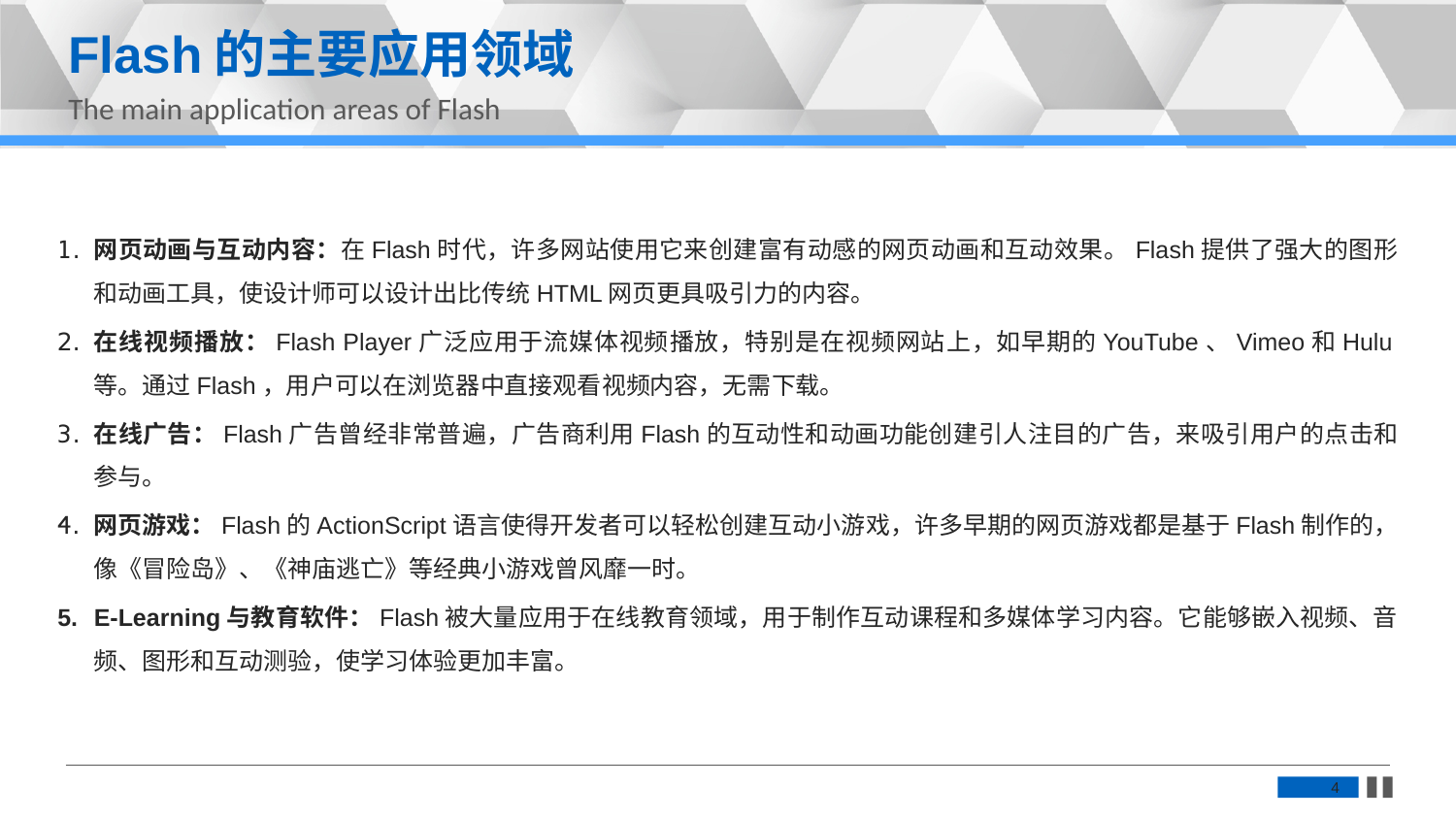

Flash的主要应用领域
The main application areas of Flash
网页动画与互动内容：在Flash时代，许多网站使用它来创建富有动感的网页动画和互动效果。Flash提供了强大的图形和动画工具，使设计师可以设计出比传统HTML网页更具吸引力的内容。
在线视频播放：Flash Player广泛应用于流媒体视频播放，特别是在视频网站上，如早期的YouTube、Vimeo和Hulu等。通过Flash，用户可以在浏览器中直接观看视频内容，无需下载。
在线广告：Flash广告曾经非常普遍，广告商利用Flash的互动性和动画功能创建引人注目的广告，来吸引用户的点击和参与。
网页游戏：Flash的ActionScript语言使得开发者可以轻松创建互动小游戏，许多早期的网页游戏都是基于Flash制作的，像《冒险岛》、《神庙逃亡》等经典小游戏曾风靡一时。
E-Learning与教育软件：Flash被大量应用于在线教育领域，用于制作互动课程和多媒体学习内容。它能够嵌入视频、音频、图形和互动测验，使学习体验更加丰富。
4